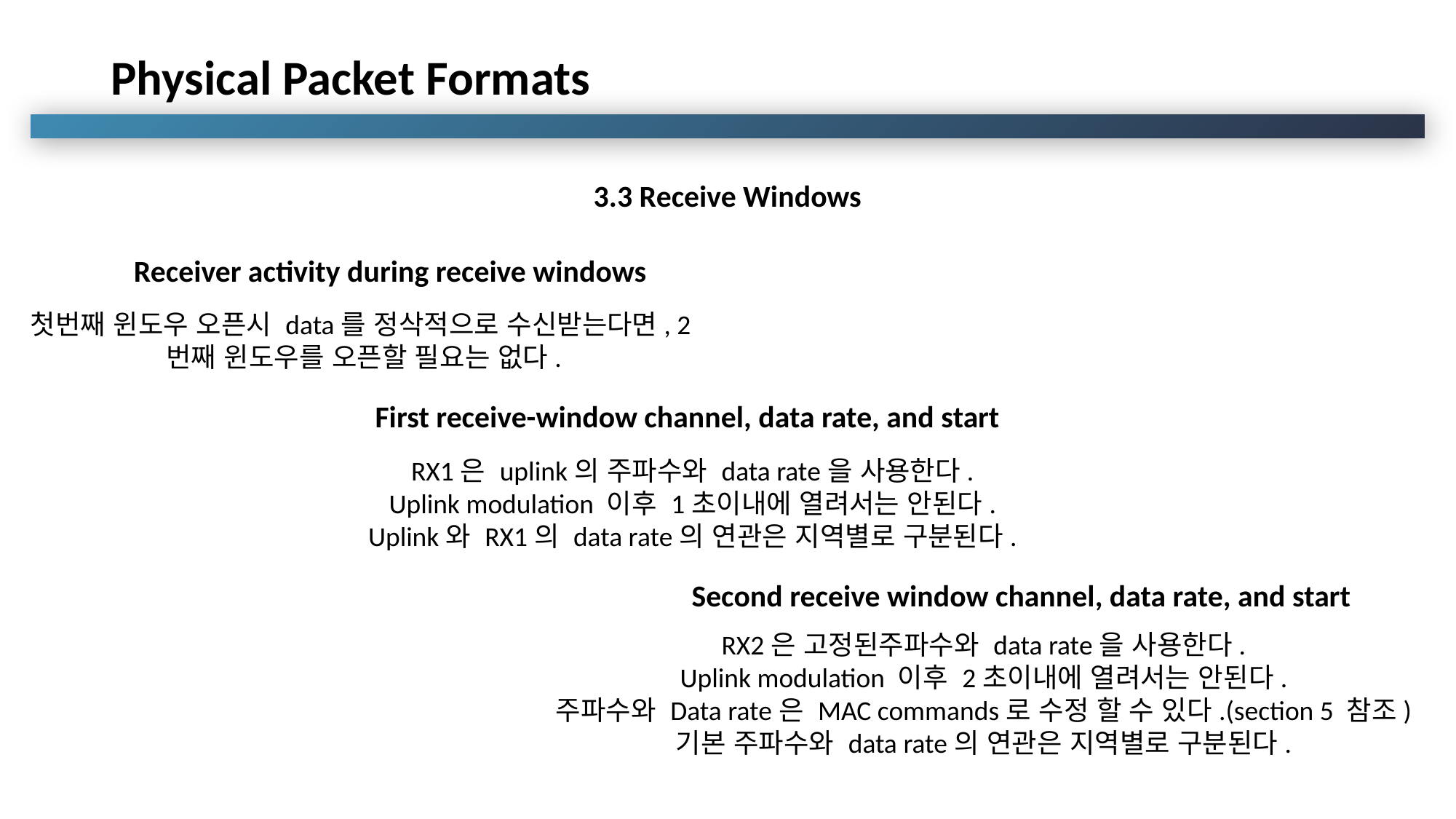

# Physical Packet Formats

3.3 Receive Windows
Receiver activity during receive windows
첫번째 윈도우 오픈시 data를 정삭적으로 수신받는다면, 2번째 윈도우를 오픈할 필요는 없다.
First receive-window channel, data rate, and start
RX1은 uplink의 주파수와 data rate을 사용한다.
Uplink modulation 이후 1초이내에 열려서는 안된다.
Uplink와 RX1의 data rate의 연관은 지역별로 구분된다.
Second receive window channel, data rate, and start
RX2은 고정된주파수와 data rate을 사용한다.
Uplink modulation 이후 2초이내에 열려서는 안된다.
주파수와 Data rate은 MAC commands로 수정 할 수 있다.(section 5 참조)
기본 주파수와 data rate의 연관은 지역별로 구분된다.